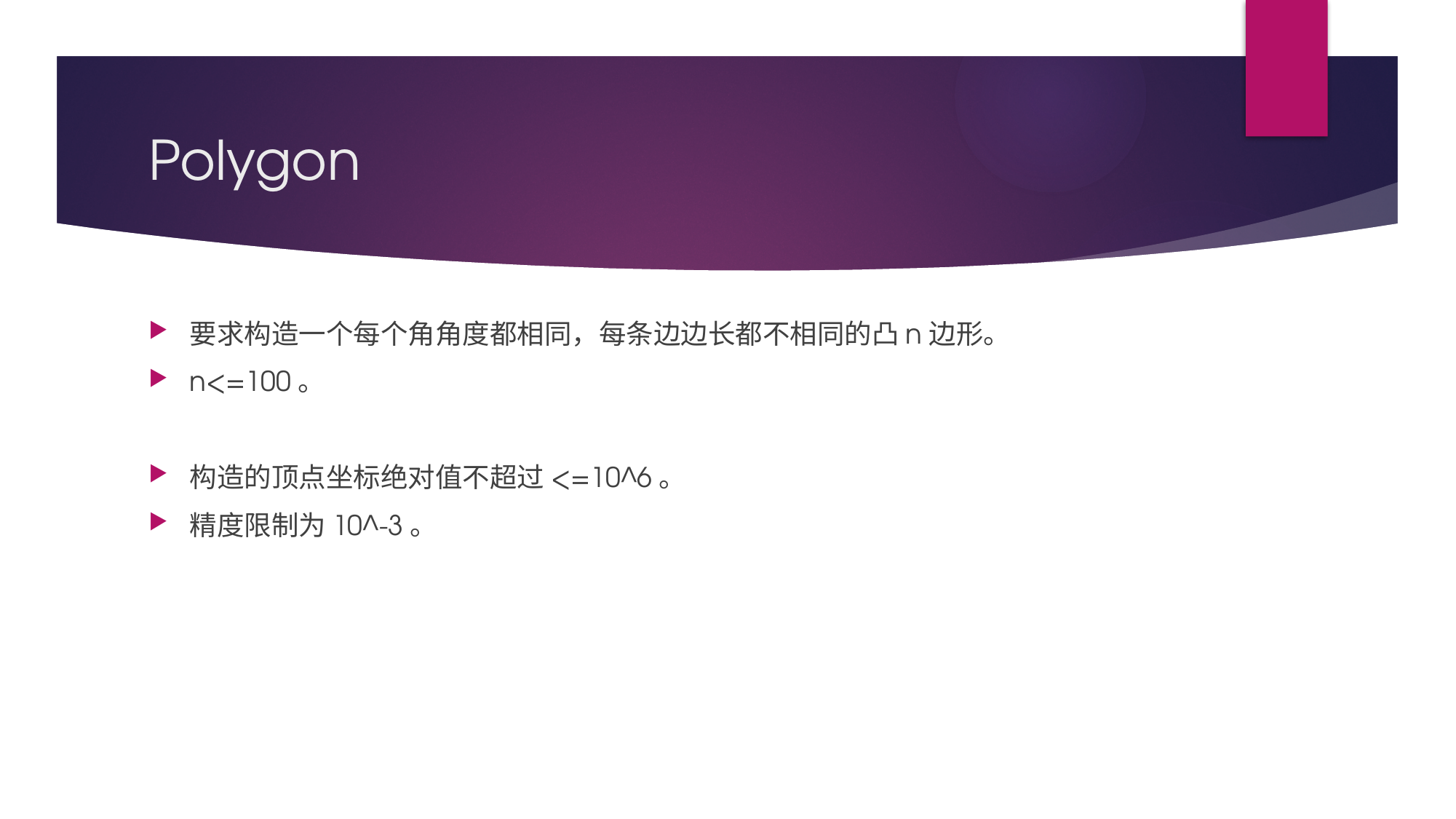

# Polygon
要求构造一个每个角角度都相同，每条边边长都不相同的凸n边形。
n<=100。

构造的顶点坐标绝对值不超过<=10^6。
精度限制为10^-3。